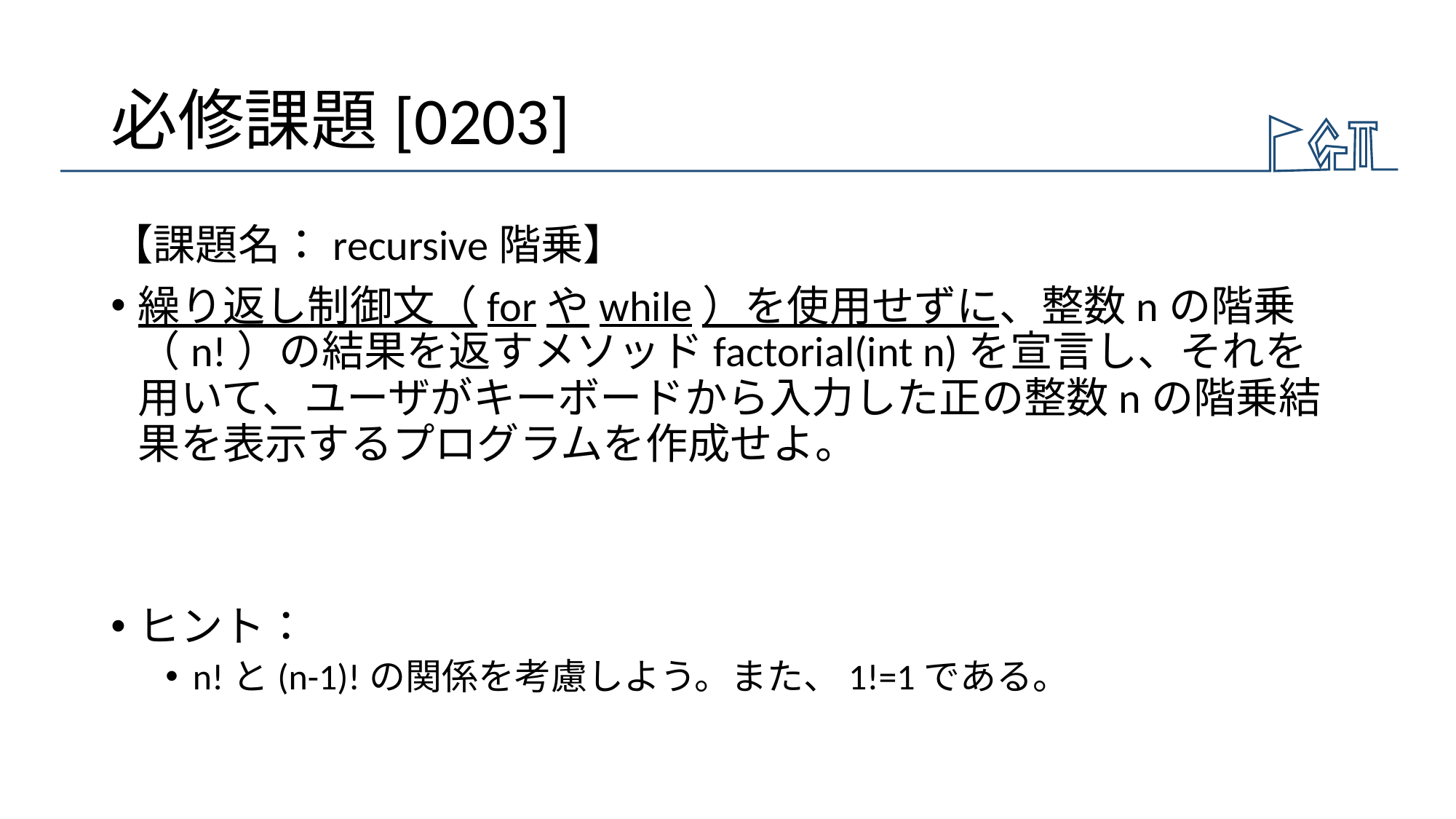

# 必修課題[0203]
【課題名：recursive階乗】
繰り返し制御文（forやwhile）を使用せずに、整数nの階乗（n!）の結果を返すメソッドfactorial(int n)を宣言し、それを用いて、ユーザがキーボードから入力した正の整数nの階乗結果を表示するプログラムを作成せよ。

ヒント：
n!と(n-1)!の関係を考慮しよう。また、1!=1である。